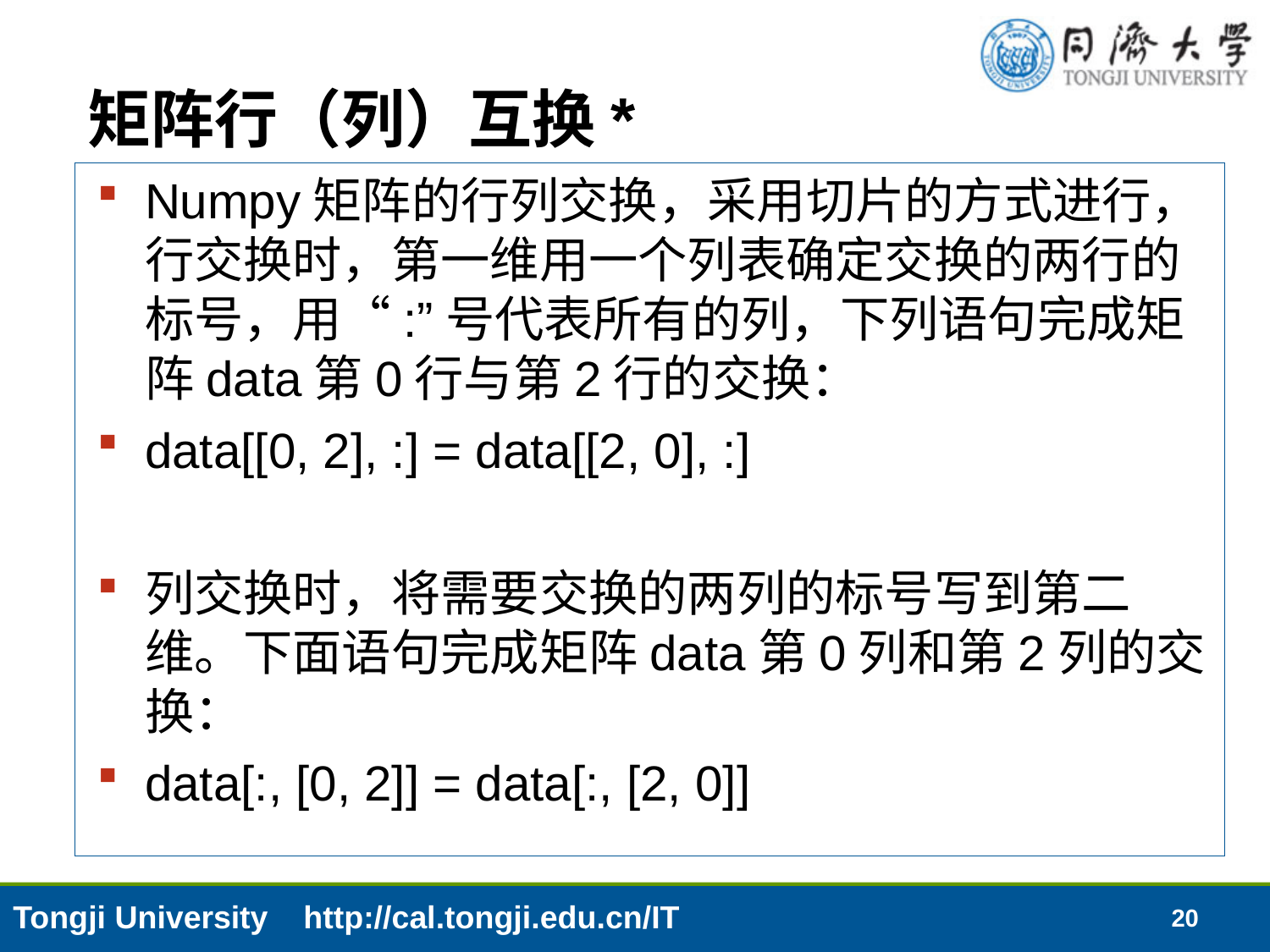

# 矩阵行（列）互换*
Numpy矩阵的行列交换，采用切片的方式进行，行交换时，第一维用一个列表确定交换的两行的标号，用“:”号代表所有的列，下列语句完成矩阵data第0行与第2行的交换：
data[[0, 2], :] = data[[2, 0], :]

列交换时，将需要交换的两列的标号写到第二维。下面语句完成矩阵data第0列和第2列的交换：
data[:, [0, 2]] = data[:, [2, 0]]